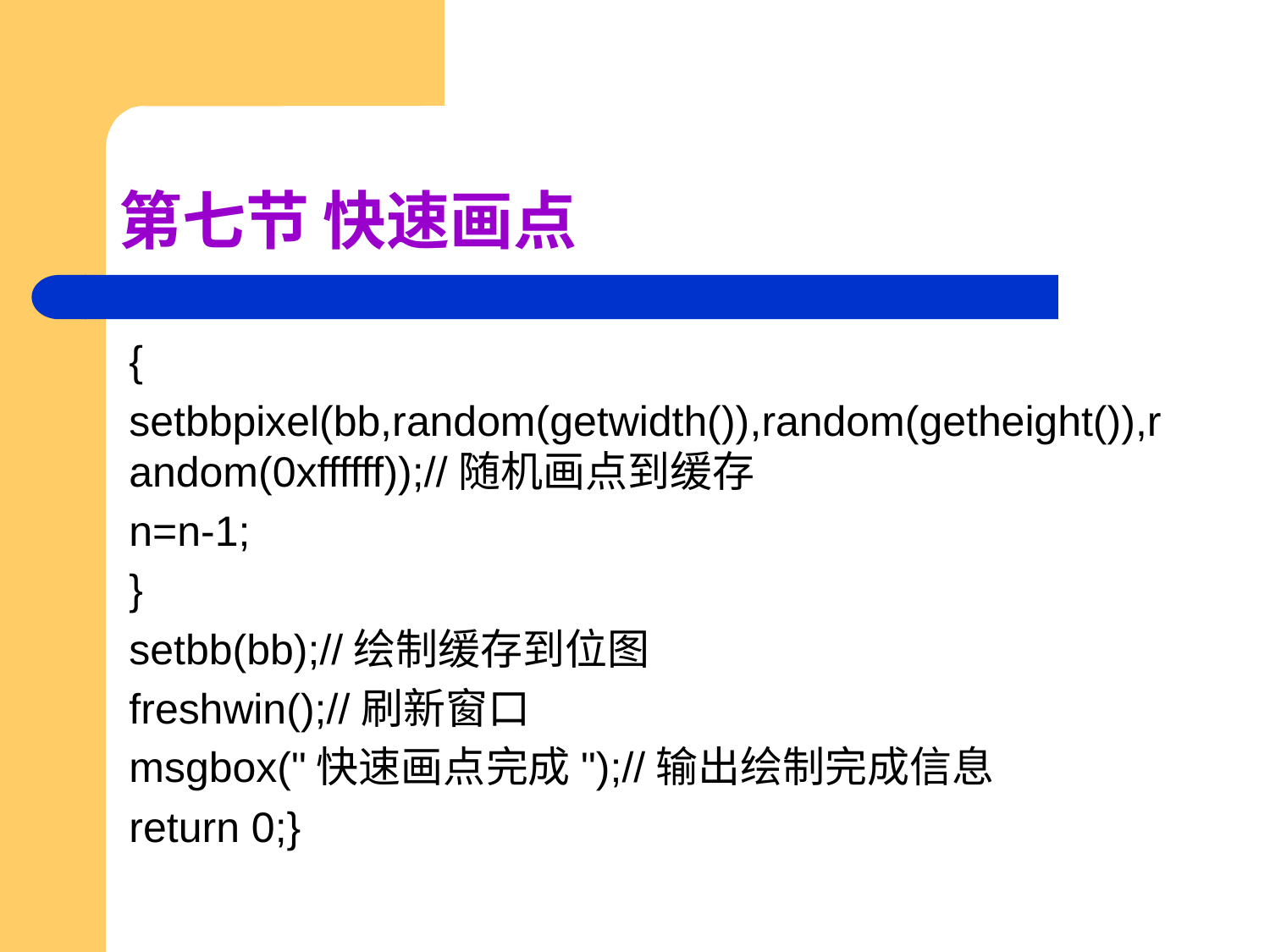

# 第七节 快速画点
{
setbbpixel(bb,random(getwidth()),random(getheight()),random(0xffffff));//随机画点到缓存
n=n-1;
}
setbb(bb);//绘制缓存到位图
freshwin();//刷新窗口
msgbox("快速画点完成");//输出绘制完成信息
return 0;}